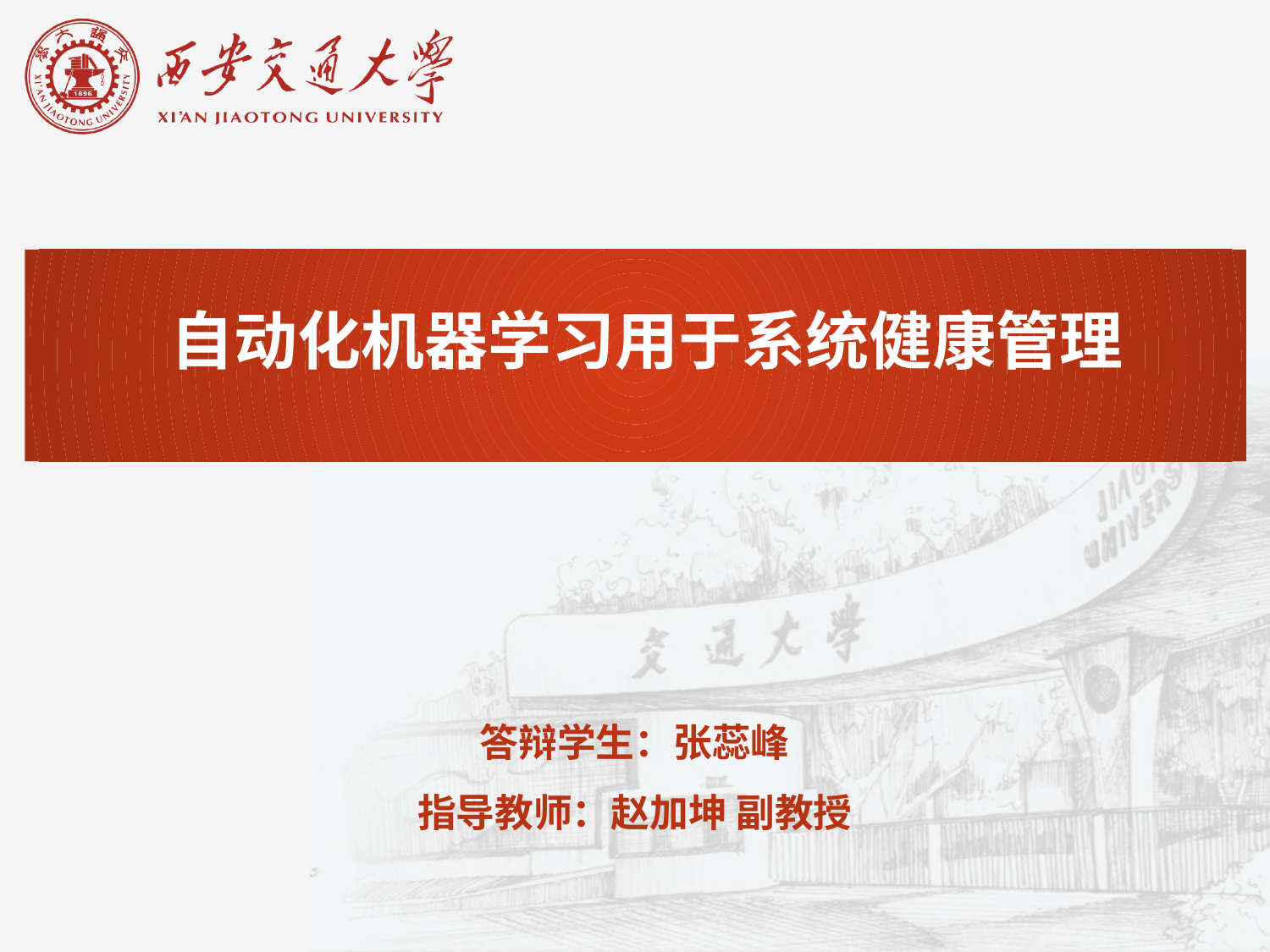

自动化机器学习用于系统健康管理
答辩学生：张蕊峰
指导教师：赵加坤 副教授